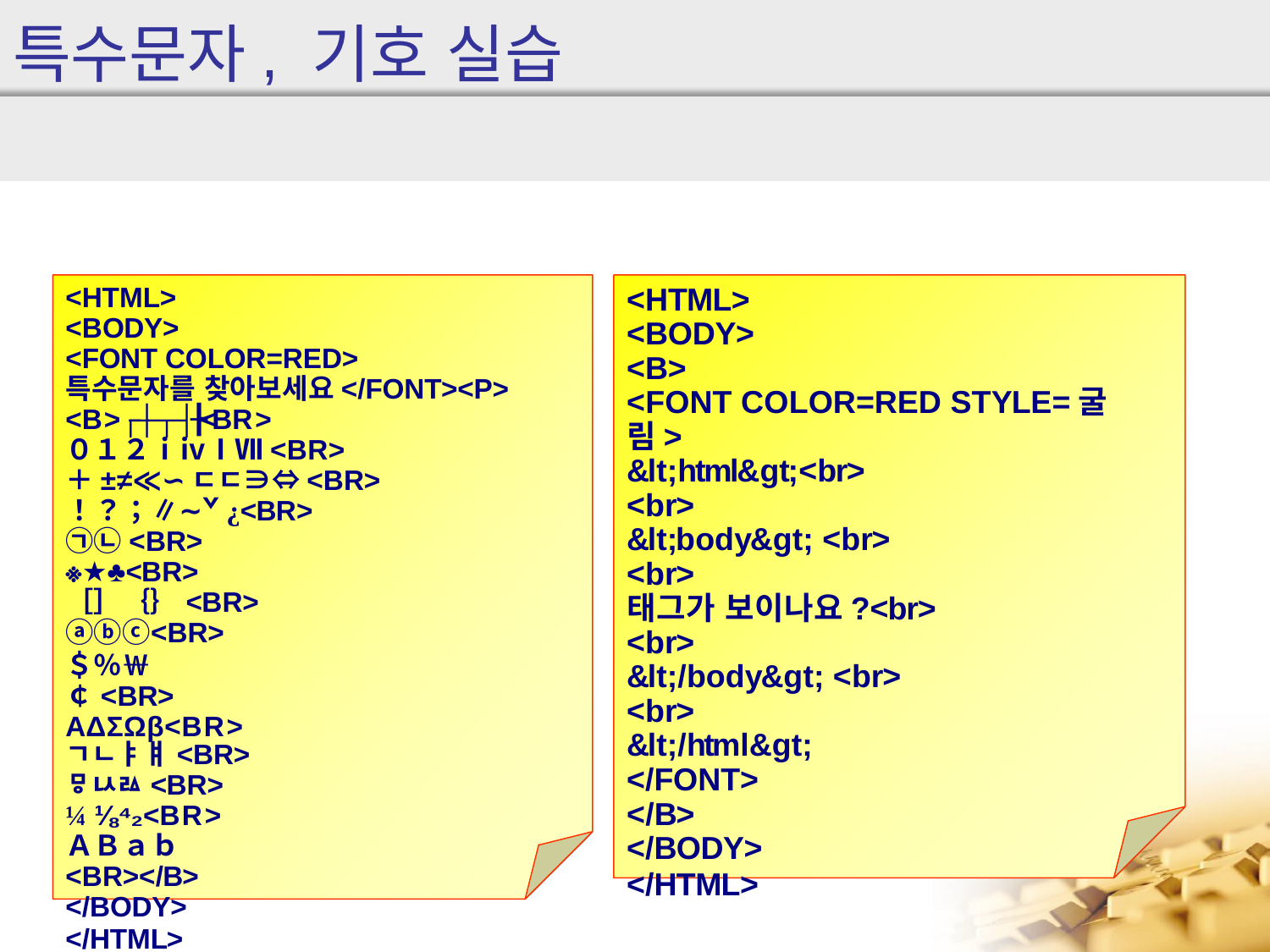

# 특수문자, 기호 실습

<HTML>
<BODY>
<FONT COLOR=RED>
특수문자를 찾아보세요</FONT><P>
<B>┌─├┬┤╊<BR>
０１２ⅰⅳⅠⅦ<BR>
＋±≠≪∽ㄷㄷ∋⇔<BR>
！？；∥∼ˇ¿<BR>
㉠㉡<BR>
※★♣<BR>
［］｛｝<BR>
ⓐⓑⓒ<BR>
＄％￦￠<BR> ΑΔΣΩβ<BR>
ㄱㄴㅑㅒ<BR>
ㅱㅧㅬ<BR>
¼ ⅛⁴₂<BR>
ＡＢａｂ<BR></B>
</BODY>
</HTML>
<HTML>
<BODY>
<B>
<FONT COLOR=RED STYLE=굴림>
&lt;html&gt;<br>
<br>
&lt;body&gt; <br>
<br>
태그가 보이나요?<br>
<br>
&lt;/body&gt; <br>
<br>
&lt;/html&gt;
</FONT>
</B>
</BODY>
</HTML>